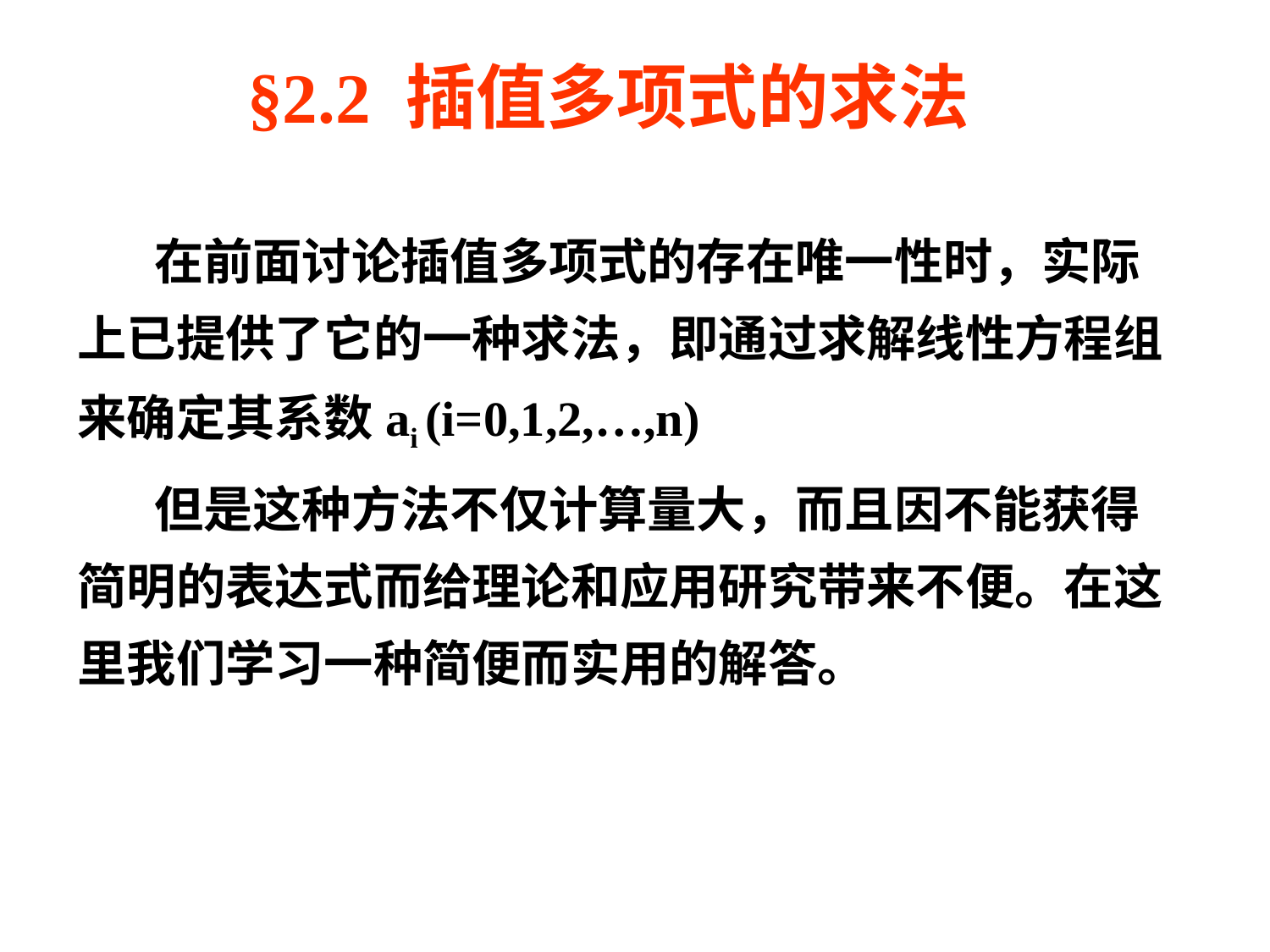

§2.2 插值多项式的求法
       在前面讨论插值多项式的存在唯一性时，实际上已提供了它的一种求法，即通过求解线性方程组来确定其系数ai (i=0,1,2,…,n)
       但是这种方法不仅计算量大，而且因不能获得简明的表达式而给理论和应用研究带来不便。在这里我们学习一种简便而实用的解答。